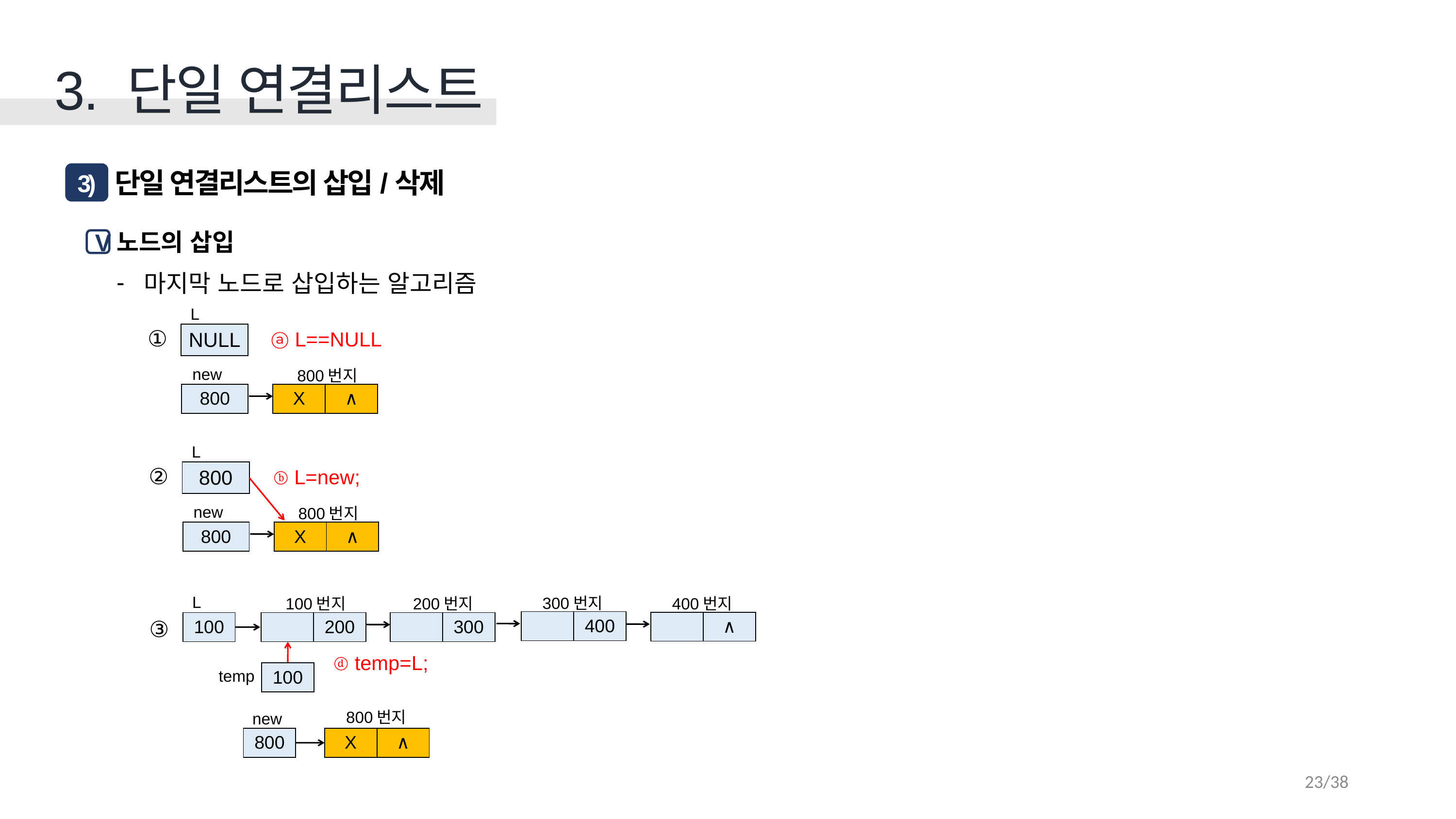

3. 단일 연결리스트

 단일 연결리스트의 삽입/삭제

3)
노드의 삽입

마지막 노드로 삽입하는 알고리즘

V
L
①
 ⓐ L==NULL
| NULL |
| --- |
new
800번지
| 800 |
| --- |
| X | ∧ |
| --- | --- |
L
②
 ⓑ L=new;
| 800 |
| --- |
new
800번지
| 800 |
| --- |
| X | ∧ |
| --- | --- |
L
300번지
400번지
100번지
200번지
③
|  | 400 |
| --- | --- |
|  | ∧ |
| --- | --- |
| 100 |
| --- |
|  | 200 |
| --- | --- |
|  | 300 |
| --- | --- |
ⓓ temp=L;
temp
| 100 |
| --- |
800번지
new
| X | ∧ |
| --- | --- |
| 800 |
| --- |
23/38